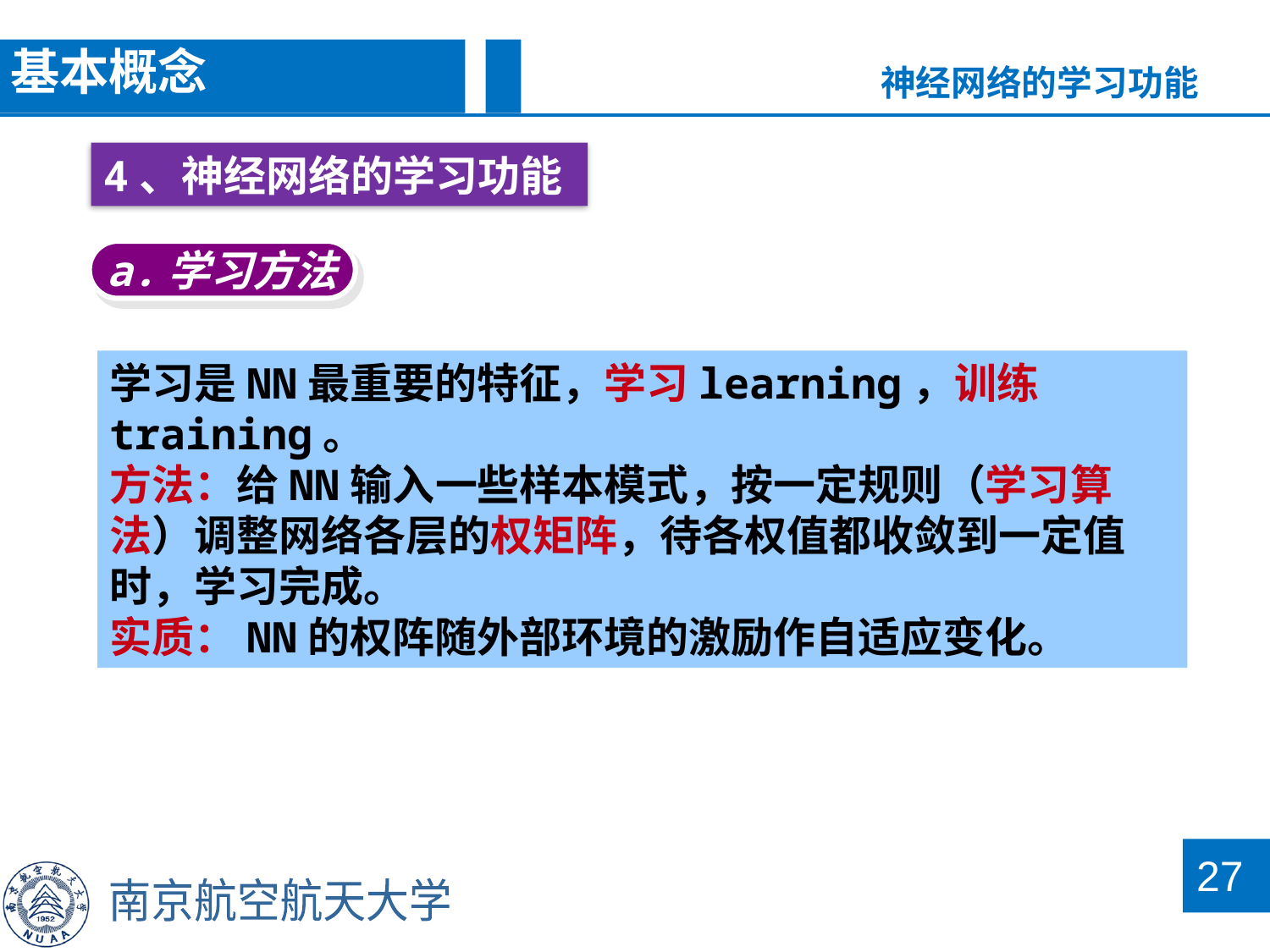

基本概念
神经网络的学习功能
4、神经网络的学习功能
a.学习方法
学习是NN最重要的特征，学习learning，训练training。
方法：给NN输入一些样本模式，按一定规则（学习算法）调整网络各层的权矩阵，待各权值都收敛到一定值时，学习完成。
实质：NN的权阵随外部环境的激励作自适应变化。